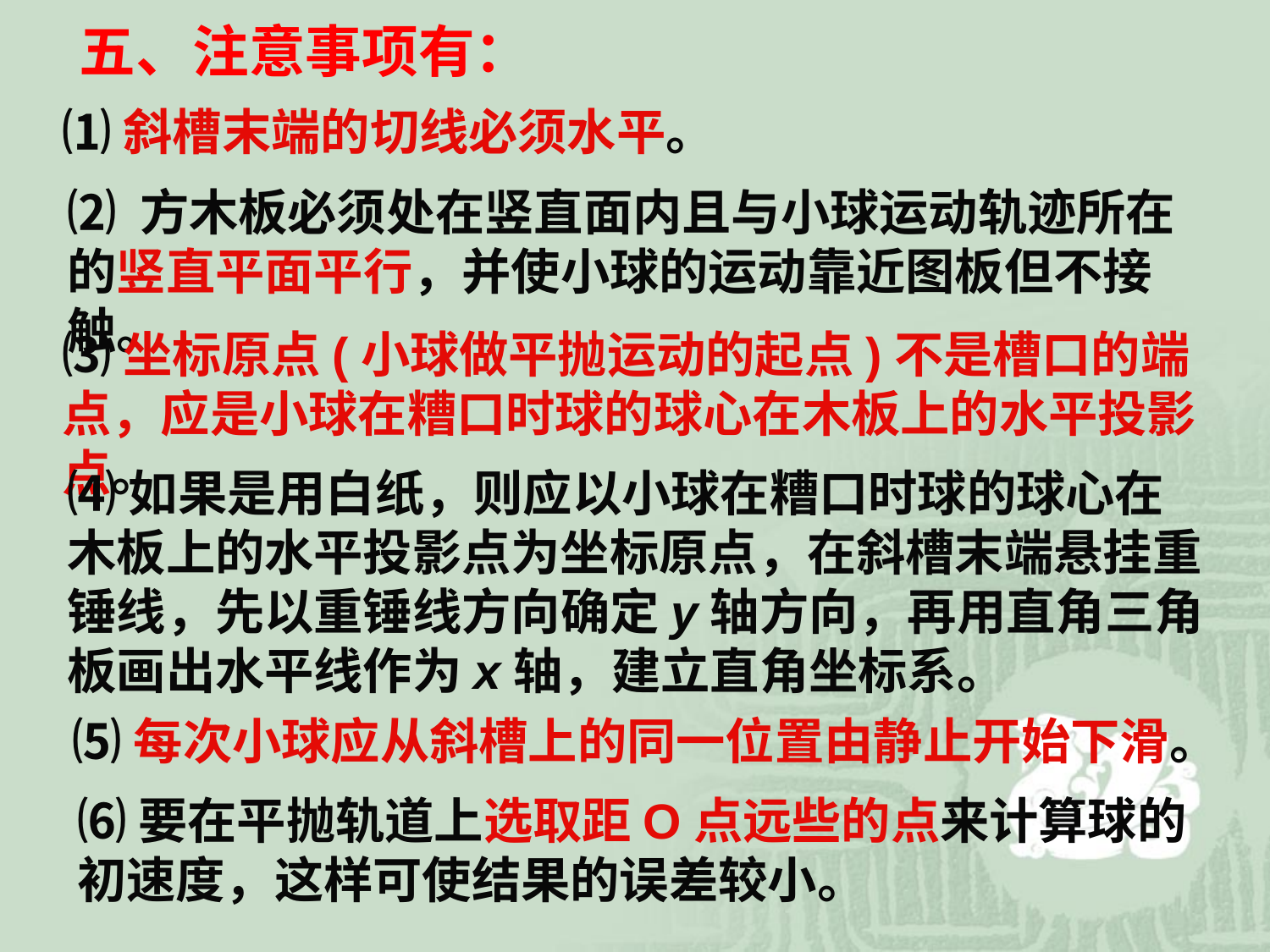

五、注意事项有：
⑴斜槽末端的切线必须水平。
⑵ 方木板必须处在竖直面内且与小球运动轨迹所在的竖直平面平行，并使小球的运动靠近图板但不接触。
⑶坐标原点(小球做平抛运动的起点)不是槽口的端点，应是小球在糟口时球的球心在木板上的水平投影点。
⑷如果是用白纸，则应以小球在糟口时球的球心在木板上的水平投影点为坐标原点，在斜槽末端悬挂重锤线，先以重锤线方向确定y轴方向，再用直角三角板画出水平线作为x轴，建立直角坐标系。
⑸每次小球应从斜槽上的同一位置由静止开始下滑。
⑹要在平抛轨道上选取距O点远些的点来计算球的初速度，这样可使结果的误差较小。